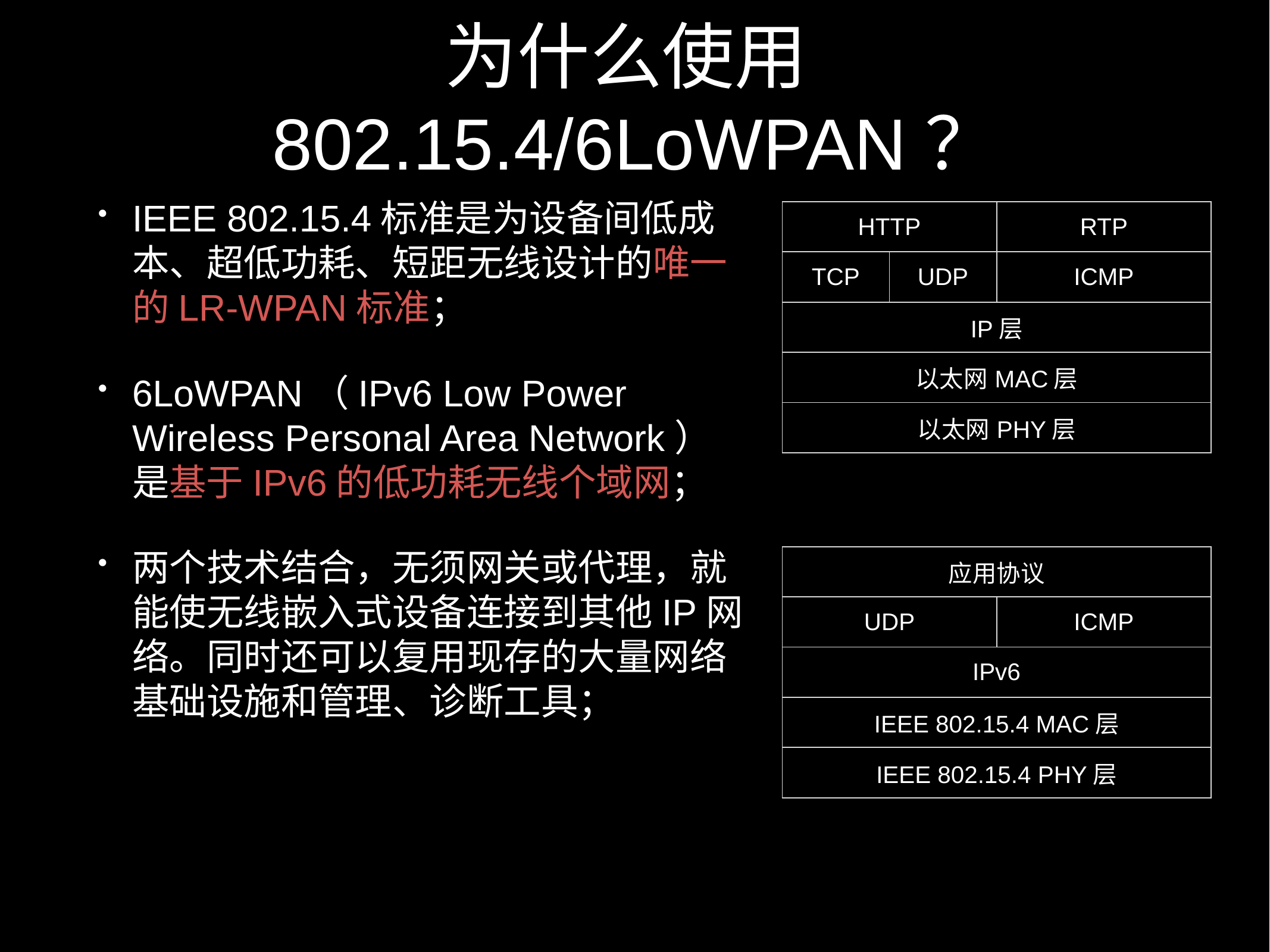

# 为什么使用802.15.4/6LoWPAN？
IEEE 802.15.4标准是为设备间低成本、超低功耗、短距无线设计的唯一的LR-WPAN标准；
6LoWPAN（IPv6 Low Power Wireless Personal Area Network）是基于IPv6的低功耗无线个域网；
两个技术结合，无须网关或代理，就能使无线嵌入式设备连接到其他IP网络。同时还可以复用现存的大量网络基础设施和管理、诊断工具；
| HTTP |  | RTP |  |
| --- | --- | --- | --- |
| TCP | UDP | ICMP |  |
| IP层 |  |  |  |
| 以太网MAC层 |  |  |  |
| 以太网PHY层 |  |  |  |
| 应用协议 |  |  |  |
| --- | --- | --- | --- |
| UDP |  | ICMP |  |
| IPv6 |  |  |  |
| IEEE 802.15.4 MAC层 |  |  |  |
| IEEE 802.15.4 PHY层 |  |  |  |